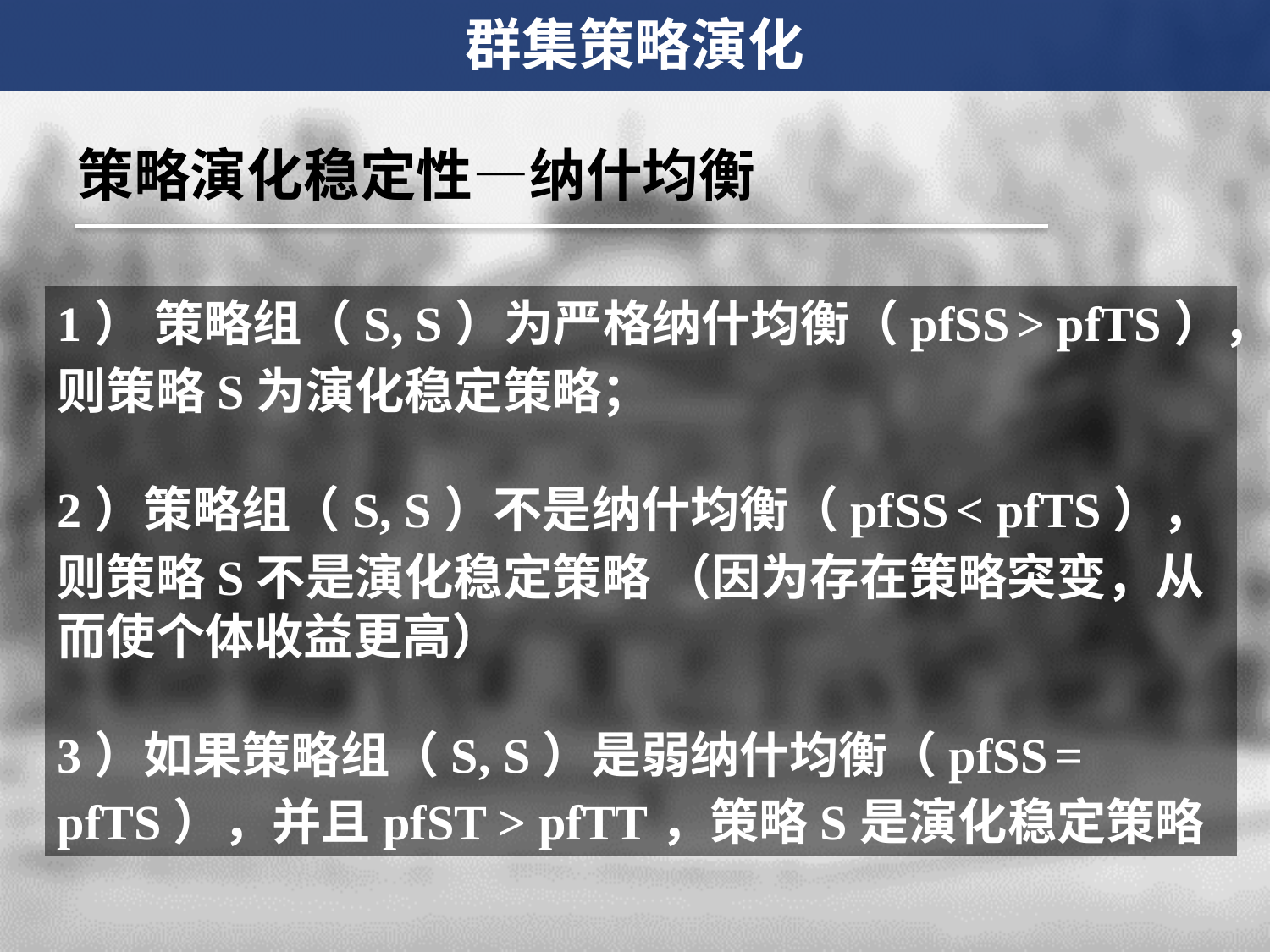

群集策略演化
策略演化稳定性—纳什均衡
1） 策略组（S, S）为严格纳什均衡（pfSS > pfTS），则策略S为演化稳定策略；

2）策略组（S, S）不是纳什均衡（pfSS < pfTS），则策略S不是演化稳定策略 （因为存在策略突变，从而使个体收益更高）

3）如果策略组（S, S）是弱纳什均衡（pfSS = pfTS），并且pfST > pfTT，策略S是演化稳定策略